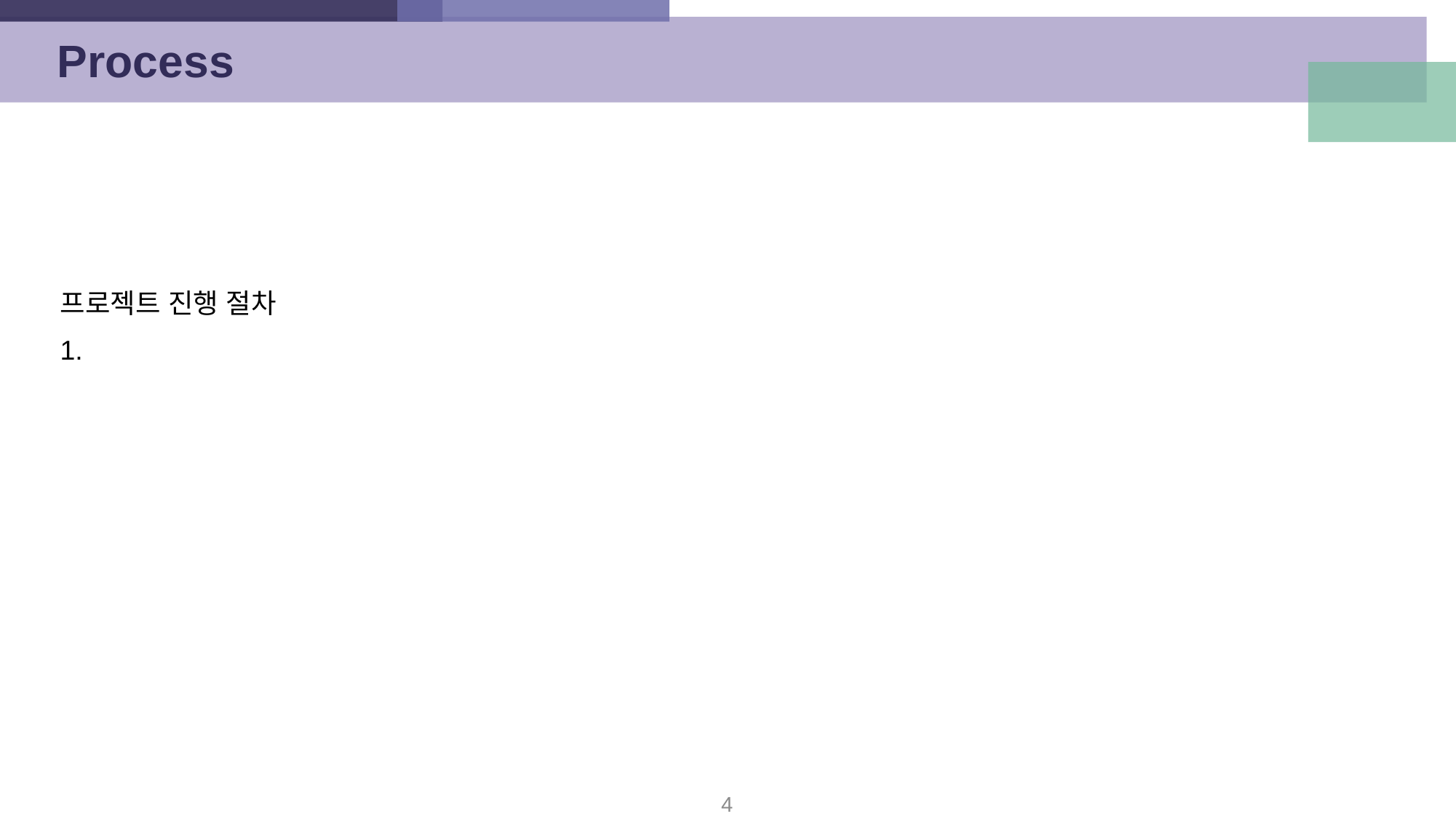

# Process
프로젝트 진행 절차
1.
4